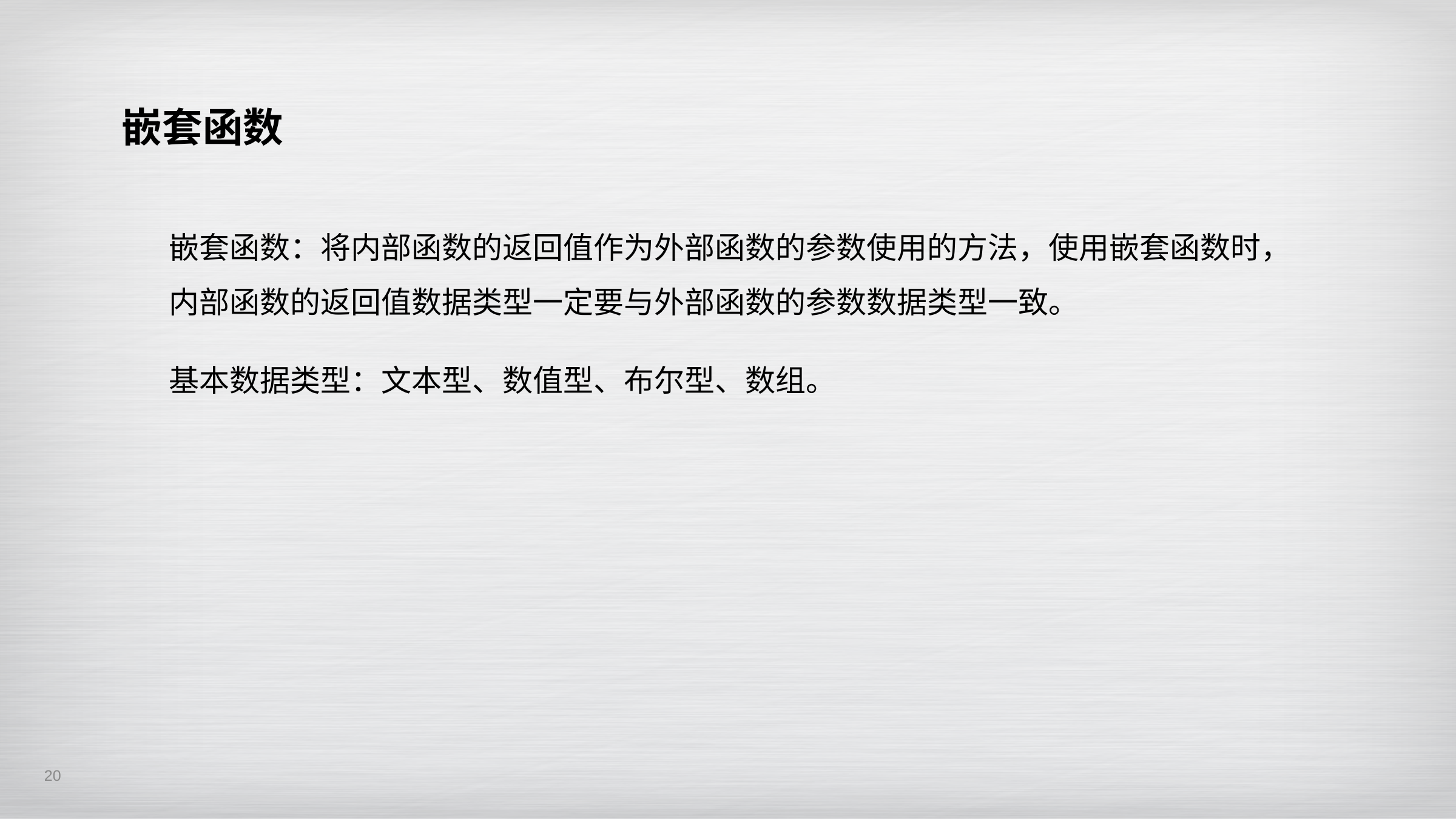

嵌套函数
嵌套函数：将内部函数的返回值作为外部函数的参数使用的方法，使用嵌套函数时，内部函数的返回值数据类型一定要与外部函数的参数数据类型一致。
基本数据类型：文本型、数值型、布尔型、数组。